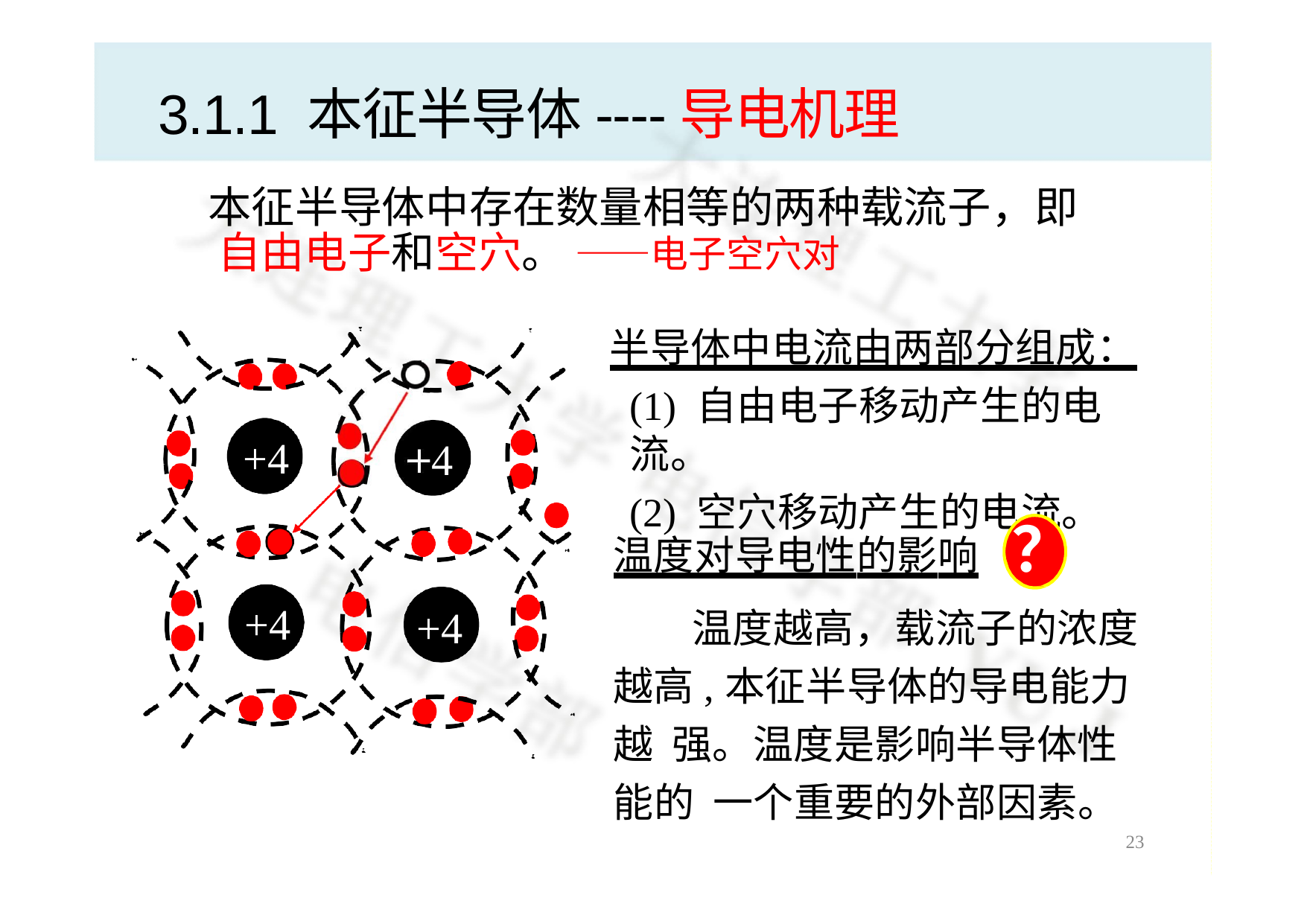

# 3.1.1 本征半导体----导电机理
本征半导体中存在数量相等的两种载流子，即  自由电子和空穴。 ——电子空穴对
半导体中电流由两部分组成：
(1) 自由电子移动产生的电流。
(2) 空穴移动产生的电流。

+

+4
4
？

温度对导电性的影响
温度越高，载流子的浓度  越高,本征半导体的导电能力越  强。温度是影响半导体性能的  一个重要的外部因素。
+4
+4
23